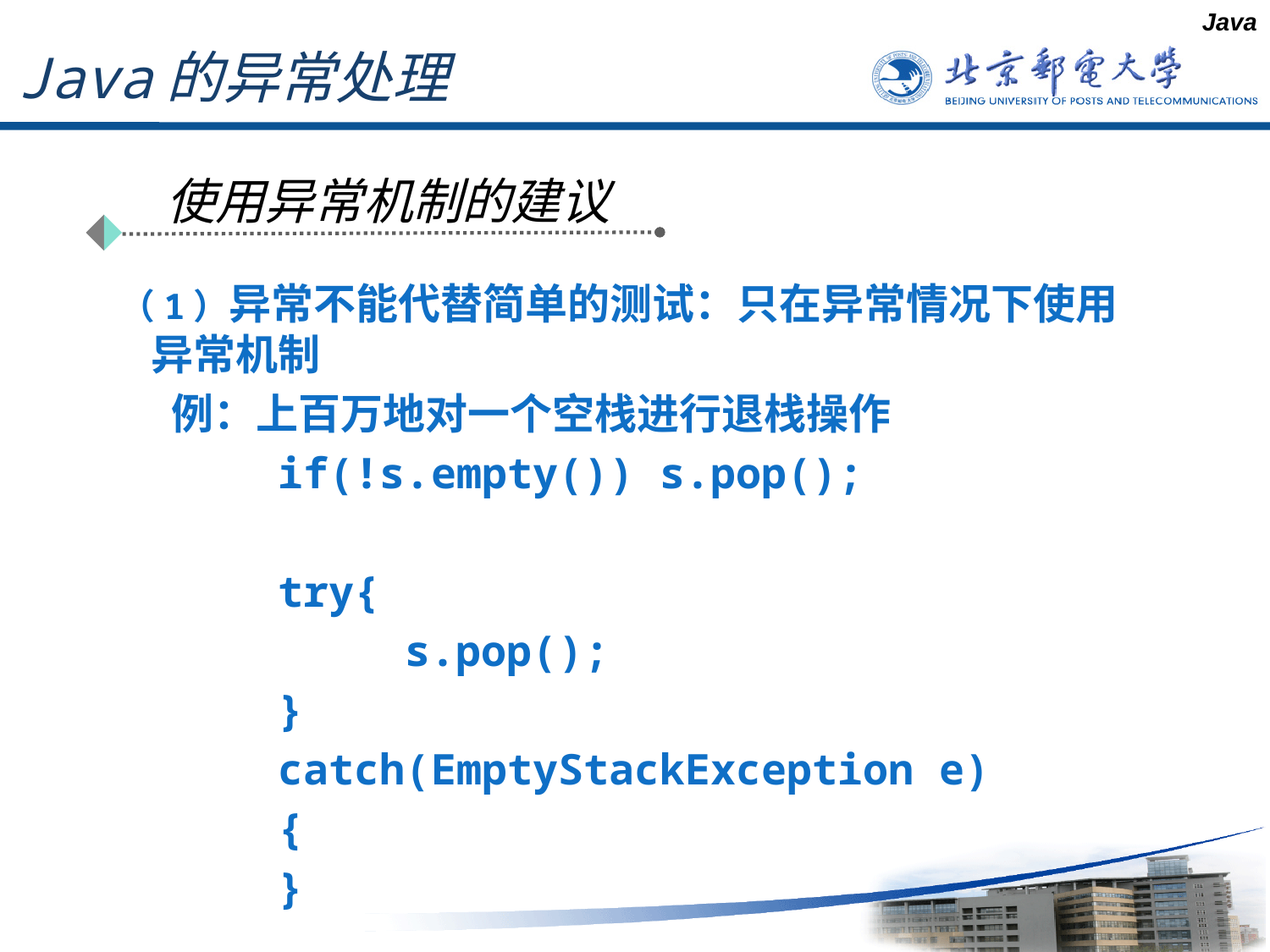

Java
# Java的异常处理

使用异常机制的建议

 （1）异常不能代替简单的测试：只在异常情况下使用异常机制
      例：上百万地对一个空栈进行退栈操作
		if(!s.empty()) s.pop();

		try{
			s.pop();
		}
		catch(EmptyStackException e)
		{
		}